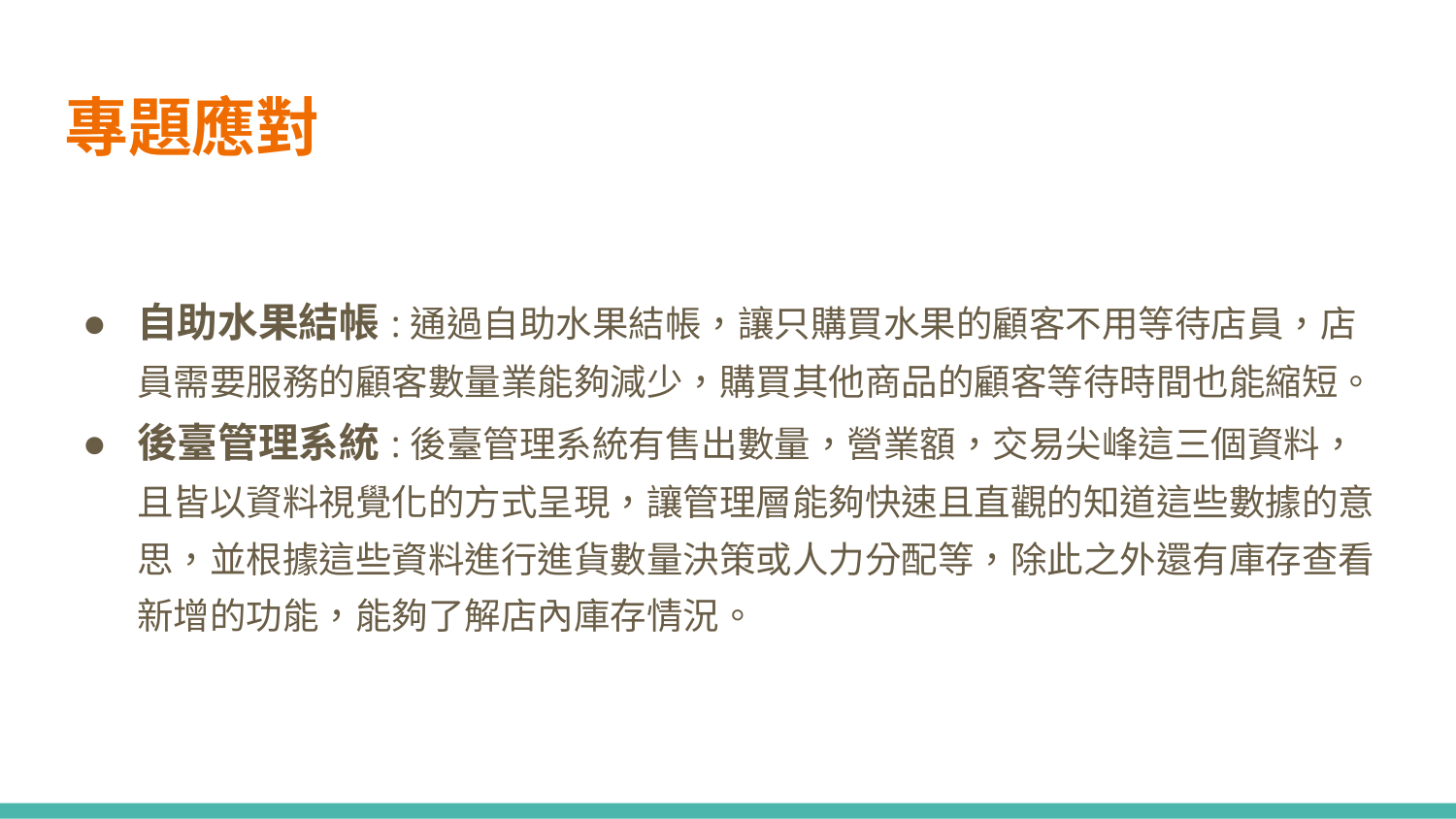

# 專題應對

自助水果結帳:通過自助水果結帳，讓只購買水果的顧客不用等待店員，店員需要服務的顧客數量業能夠減少，購買其他商品的顧客等待時間也能縮短。
後臺管理系統:後臺管理系統有售出數量，營業額，交易尖峰這三個資料，且皆以資料視覺化的方式呈現，讓管理層能夠快速且直觀的知道這些數據的意思，並根據這些資料進行進貨數量決策或人力分配等，除此之外還有庫存查看新增的功能，能夠了解店內庫存情況。